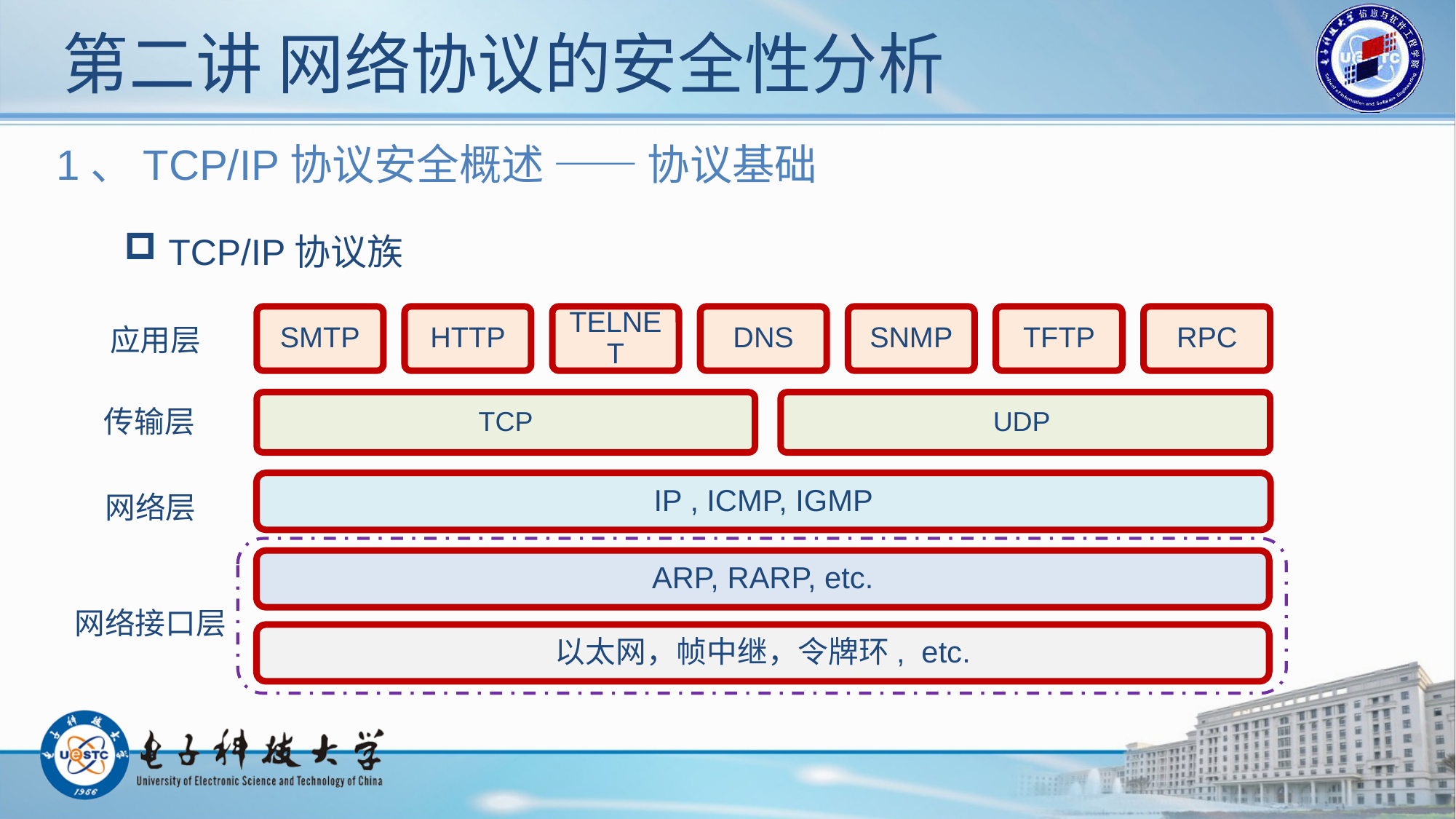

# 第二讲 网络协议的安全性分析
1、TCP/IP协议安全概述 —— 协议基础
 TCP/IP协议族
SMTP
HTTP
TELNET
DNS
SNMP
TFTP
RPC
应用层
TCP
UDP
传输层
IP , ICMP, IGMP
网络层

ARP, RARP, etc.
网络接口层
以太网，帧中继，令牌环,  etc.